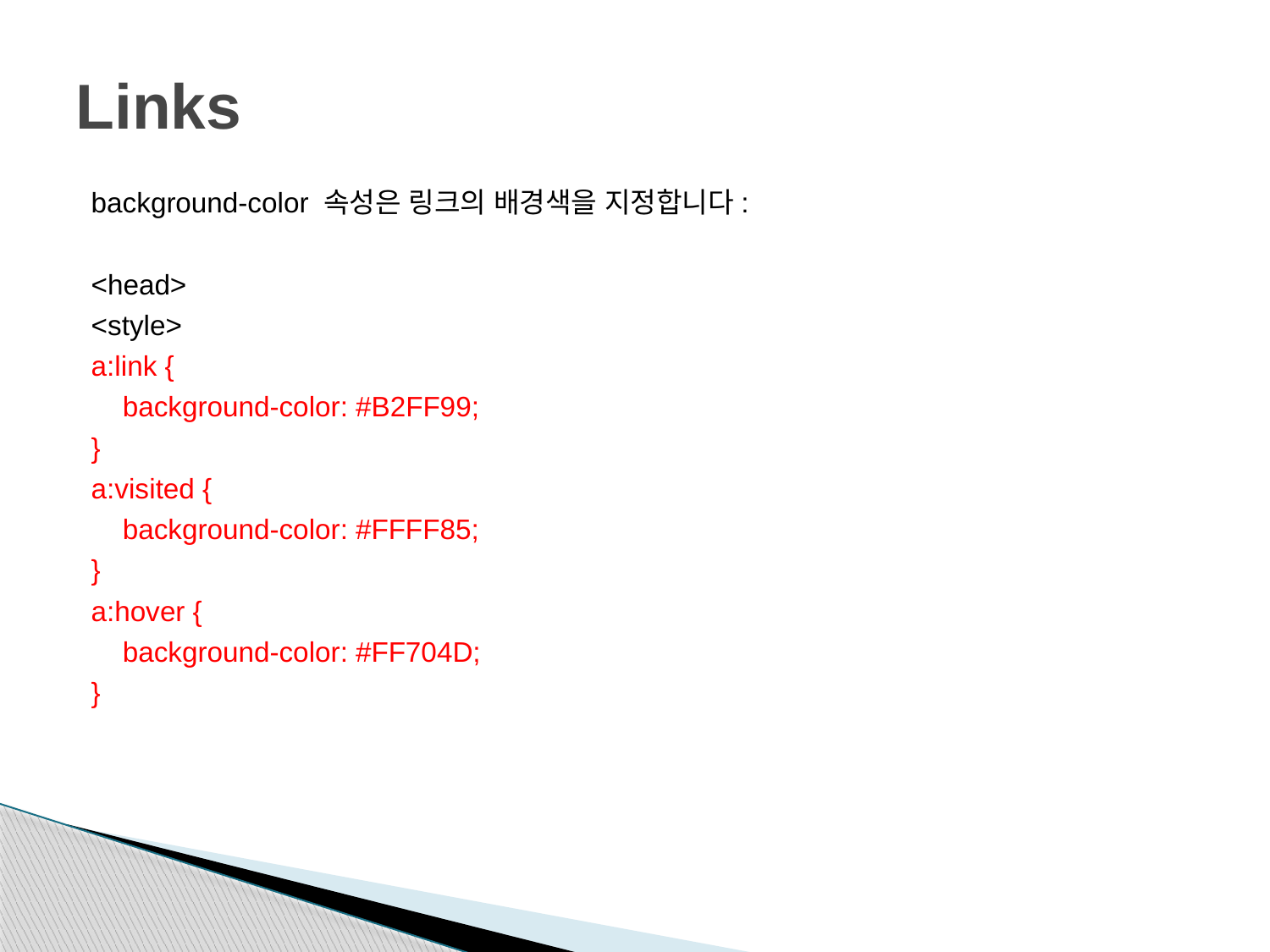

# Links
background-color 속성은 링크의 배경색을 지정합니다:

<head>
<style>
a:link {
    background-color: #B2FF99;
}
a:visited {
    background-color: #FFFF85;
}
a:hover {
    background-color: #FF704D;
}